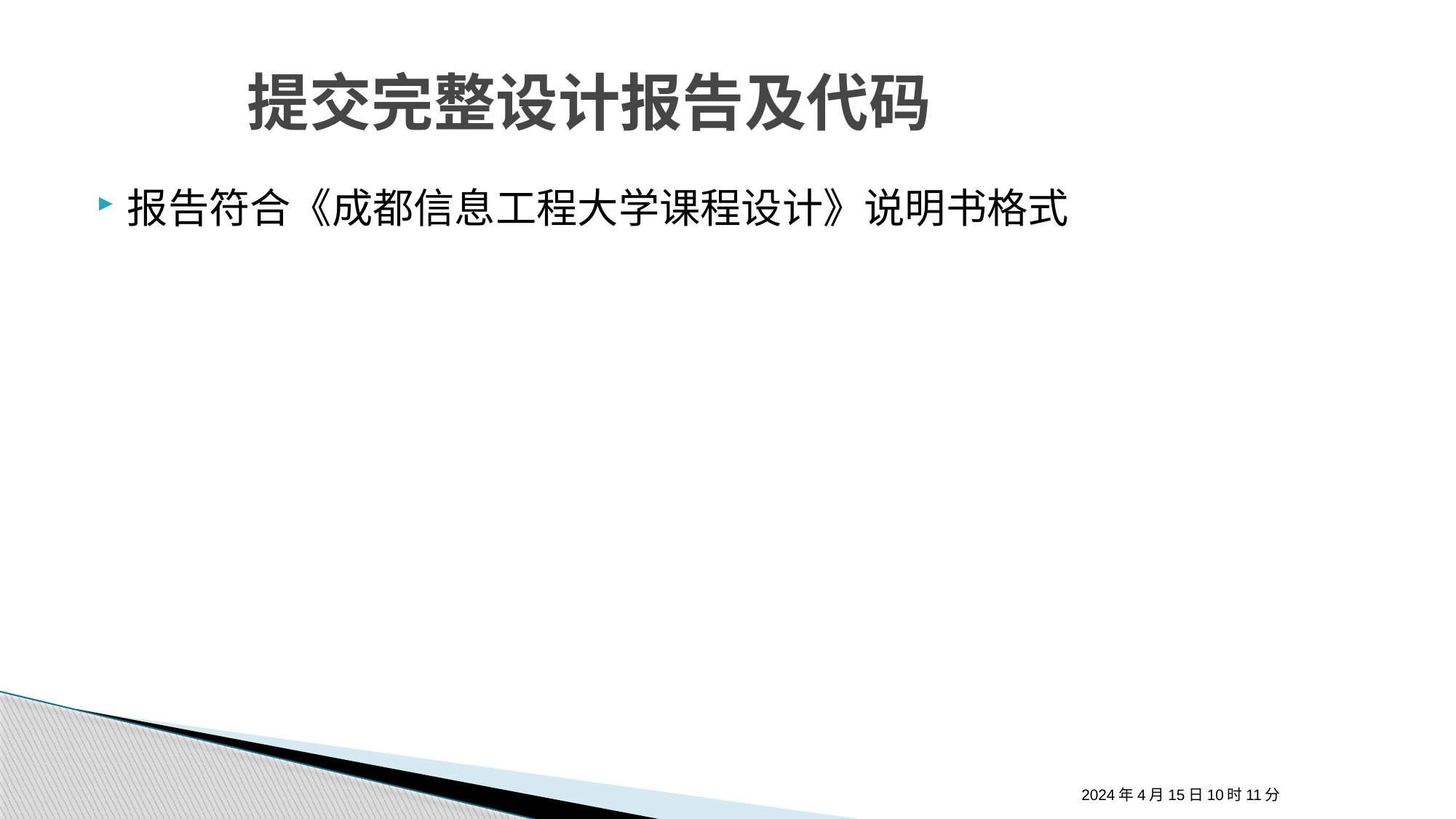

# 提交完整设计报告及代码
报告符合《成都信息工程大学课程设计》说明书格式
2024年4月15日10时11分